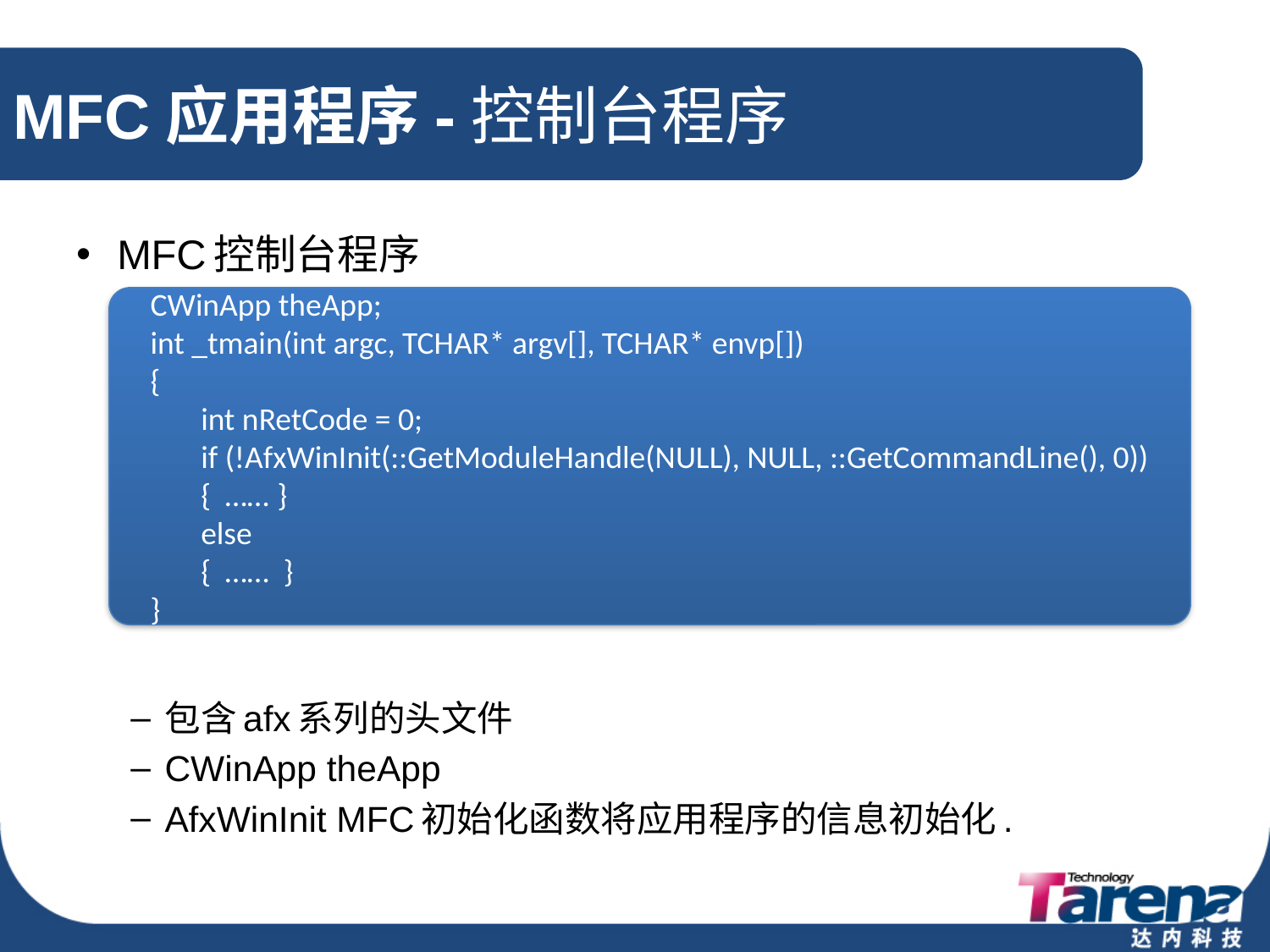

# MFC应用程序-控制台程序
MFC控制台程序

包含afx系列的头文件
CWinApp theApp
AfxWinInit MFC初始化函数将应用程序的信息初始化.
CWinApp theApp;
int _tmain(int argc, TCHAR* argv[], TCHAR* envp[])
{
       int nRetCode = 0;
       if (!AfxWinInit(::GetModuleHandle(NULL), NULL, ::GetCommandLine(), 0))
       {  ……	}
       else
       {  ……  }
}